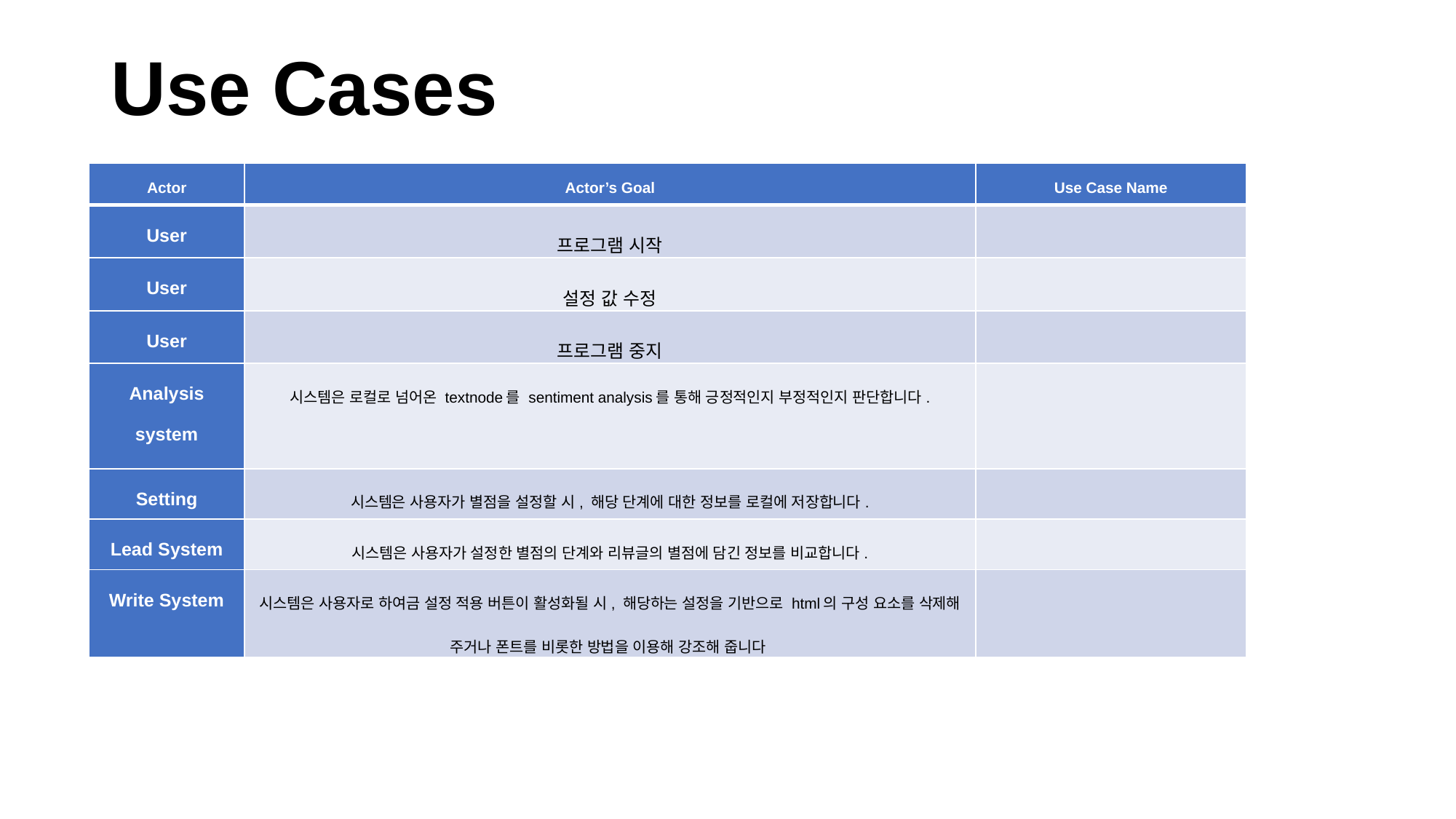

# Use Cases
| Actor | Actor’s Goal | Use Case Name |
| --- | --- | --- |
| User | 프로그램 시작 |  |
| User | 설정 값 수정 |  |
| User | 프로그램 중지 |  |
| Analysis system | 시스템은 로컬로 넘어온 textnode를 sentiment analysis를 통해 긍정적인지 부정적인지 판단합니다. |  |
| Setting | 시스템은 사용자가 별점을 설정할 시, 해당 단계에 대한 정보를 로컬에 저장합니다. |  |
| Lead System | 시스템은 사용자가 설정한 별점의 단계와 리뷰글의 별점에 담긴 정보를 비교합니다. |  |
| Write System | 시스템은 사용자로 하여금 설정 적용 버튼이 활성화될 시, 해당하는 설정을 기반으로 html의 구성 요소를 삭제해 주거나 폰트를 비롯한 방법을 이용해 강조해 줍니다 |  |